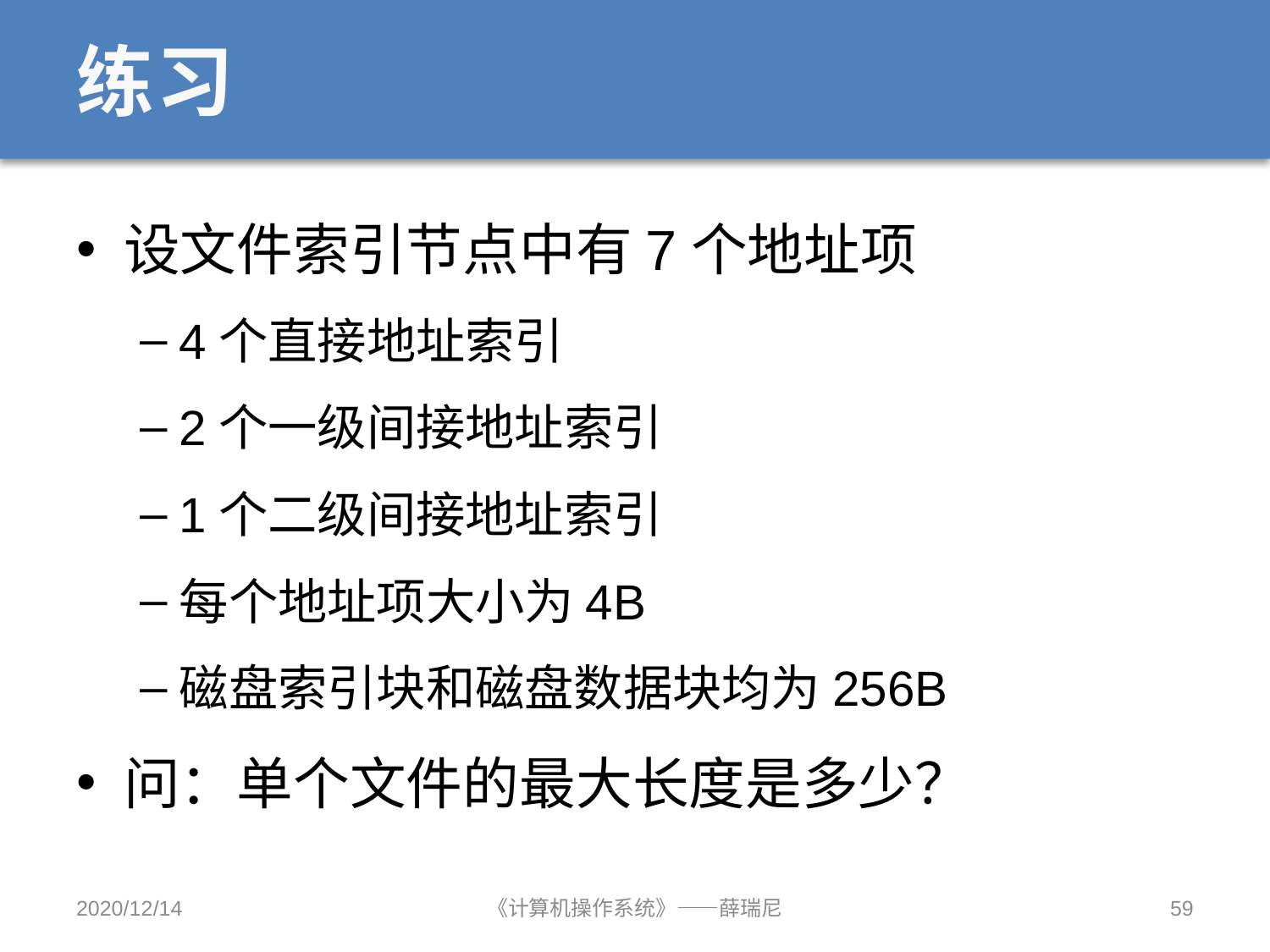

# 练习
设文件索引节点中有7个地址项
4个直接地址索引
2个一级间接地址索引
1个二级间接地址索引
每个地址项大小为4B
磁盘索引块和磁盘数据块均为256B
问：单个文件的最大长度是多少？

2020/12/14
《计算机操作系统》——薛瑞尼
59